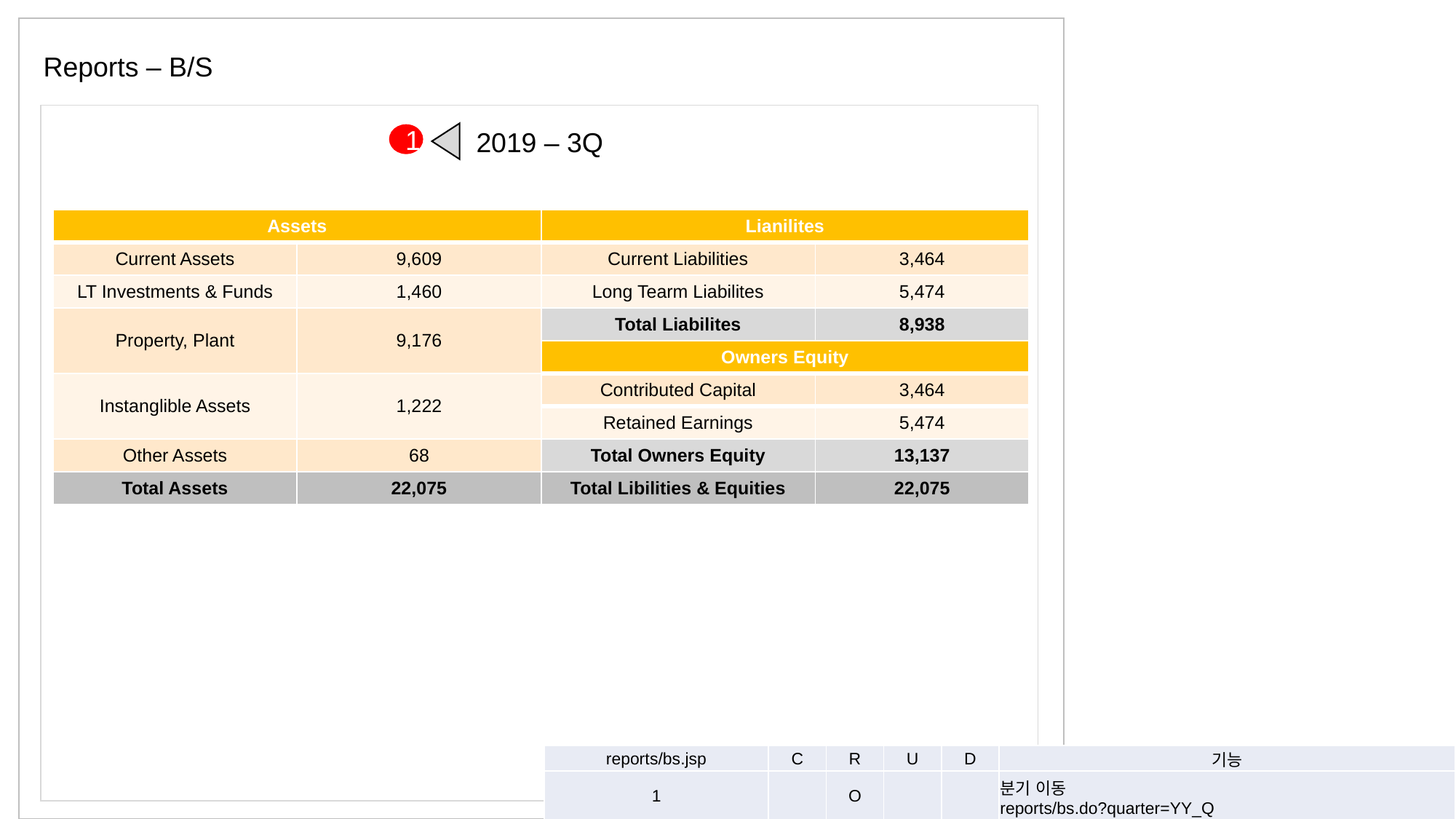

Reports – B/S

2019 – 3Q
1

| Assets |  | Lianilites |  |
| --- | --- | --- | --- |
| Current Assets | 9,609 | Current Liabilities | 3,464 |
| LT Investments & Funds | 1,460 | Long Tearm Liabilites | 5,474 |
| Property, Plant | 9,176 | Total Liabilites | 8,938 |
|  |  | Owners Equity |  |
| Instanglible Assets | 1,222 | Contributed Capital | 3,464 |
|  |  | Retained Earnings | 5,474 |
| Other Assets | 68 | Total Owners Equity | 13,137 |
| Total Assets | 22,075 | Total Libilities & Equities | 22,075 |
| reports/bs.jsp | C | R | U | D | 기능 |
| --- | --- | --- | --- | --- | --- |
| 1 |  | O |  |  | 분기 이동 reports/bs.do?quarter=YY\_Q |